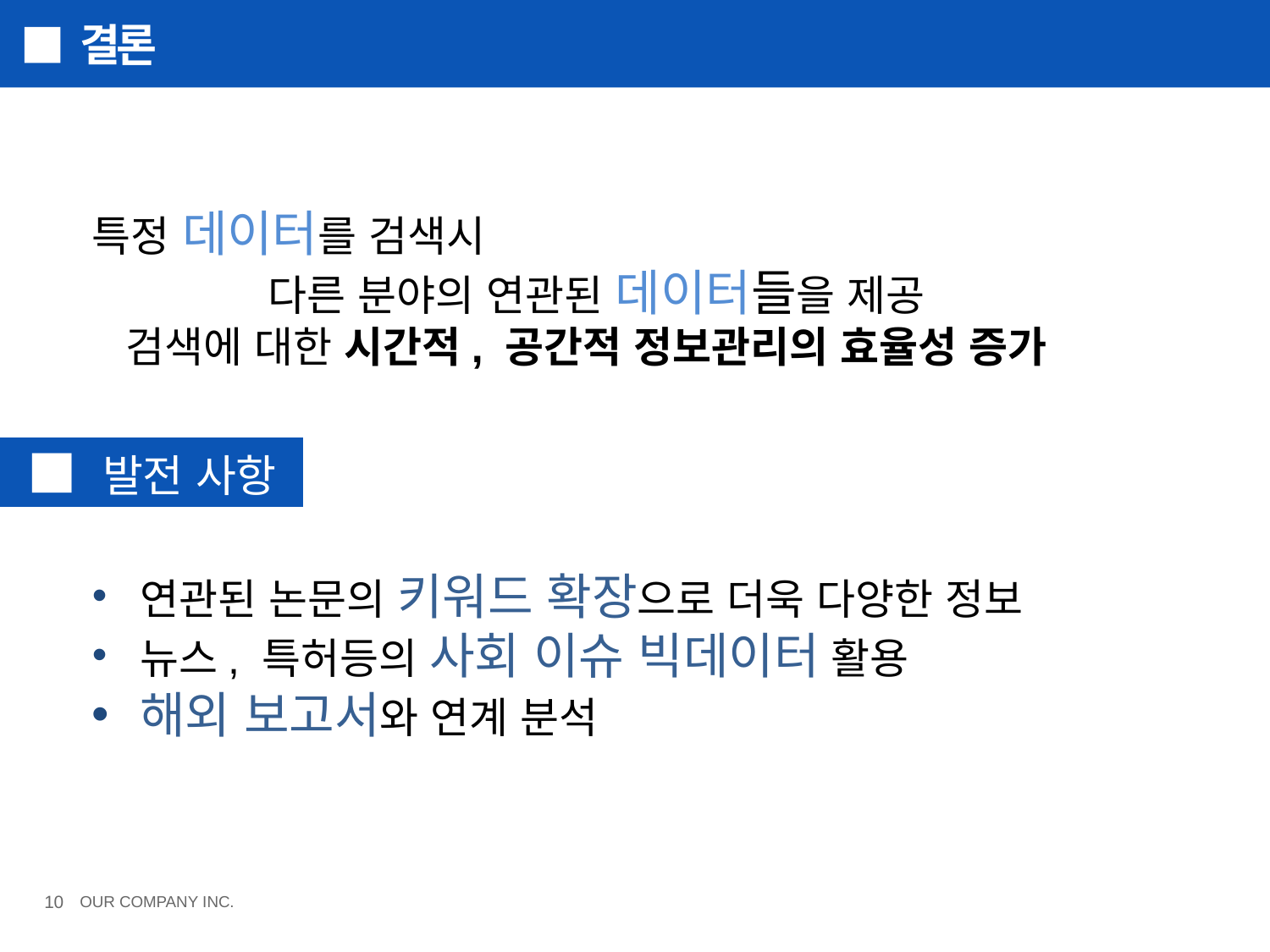

결론
특정 데이터를 검색시
              다른 분야의 연관된 데이터들을 제공
  검색에 대한 시간적, 공간적 정보관리의 효율성 증가

■ 발전 사항
연관된 논문의 키워드 확장으로 더욱 다양한 정보
뉴스, 특허등의 사회 이슈 빅데이터 활용
해외 보고서와 연계 분석